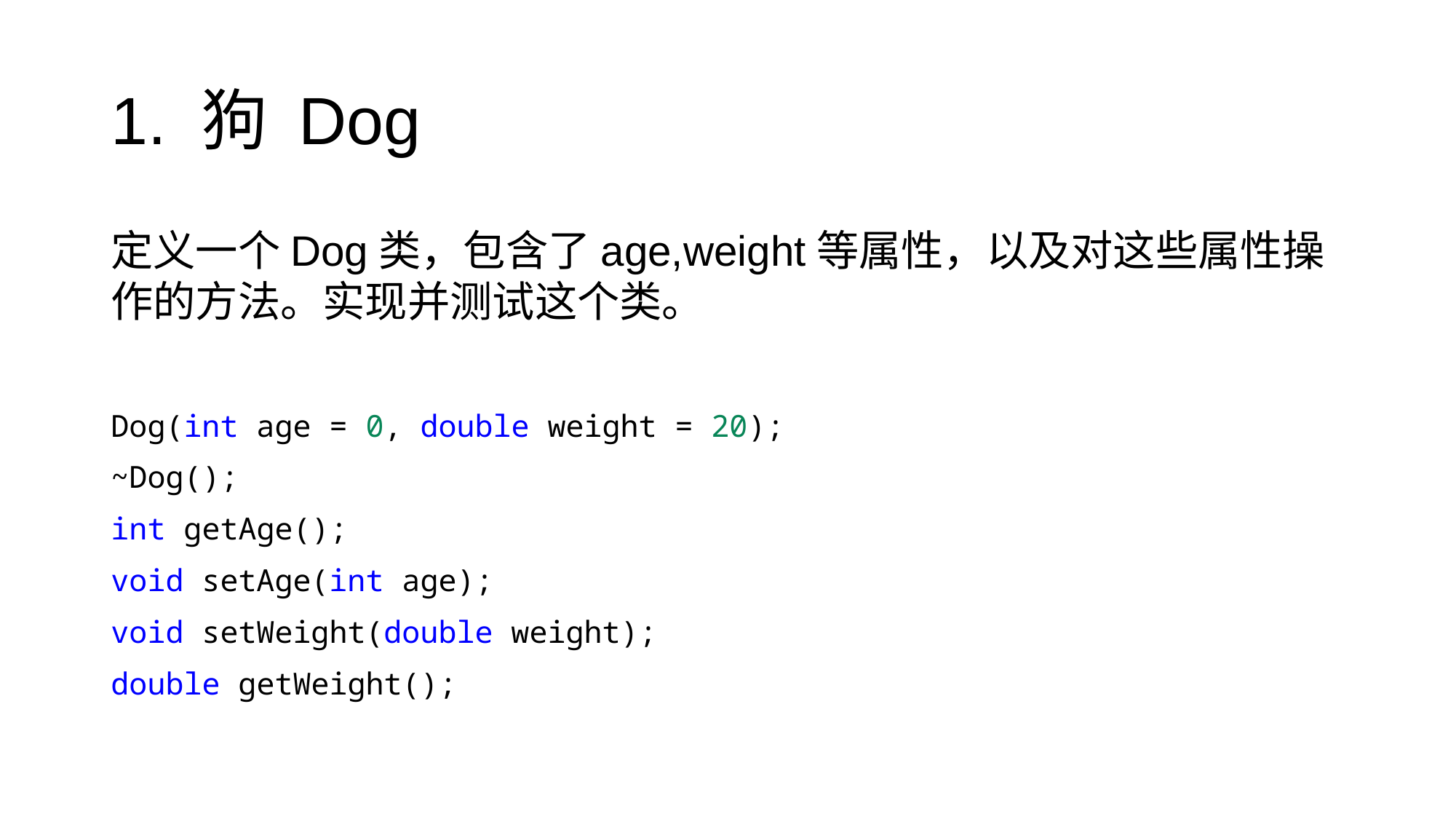

# 1. 狗 Dog
定义一个Dog类，包含了age,weight等属性，以及对这些属性操作的方法。实现并测试这个类。

Dog(int age = 0, double weight = 20);
~Dog();
int getAge();
void setAge(int age);
void setWeight(double weight);
double getWeight();